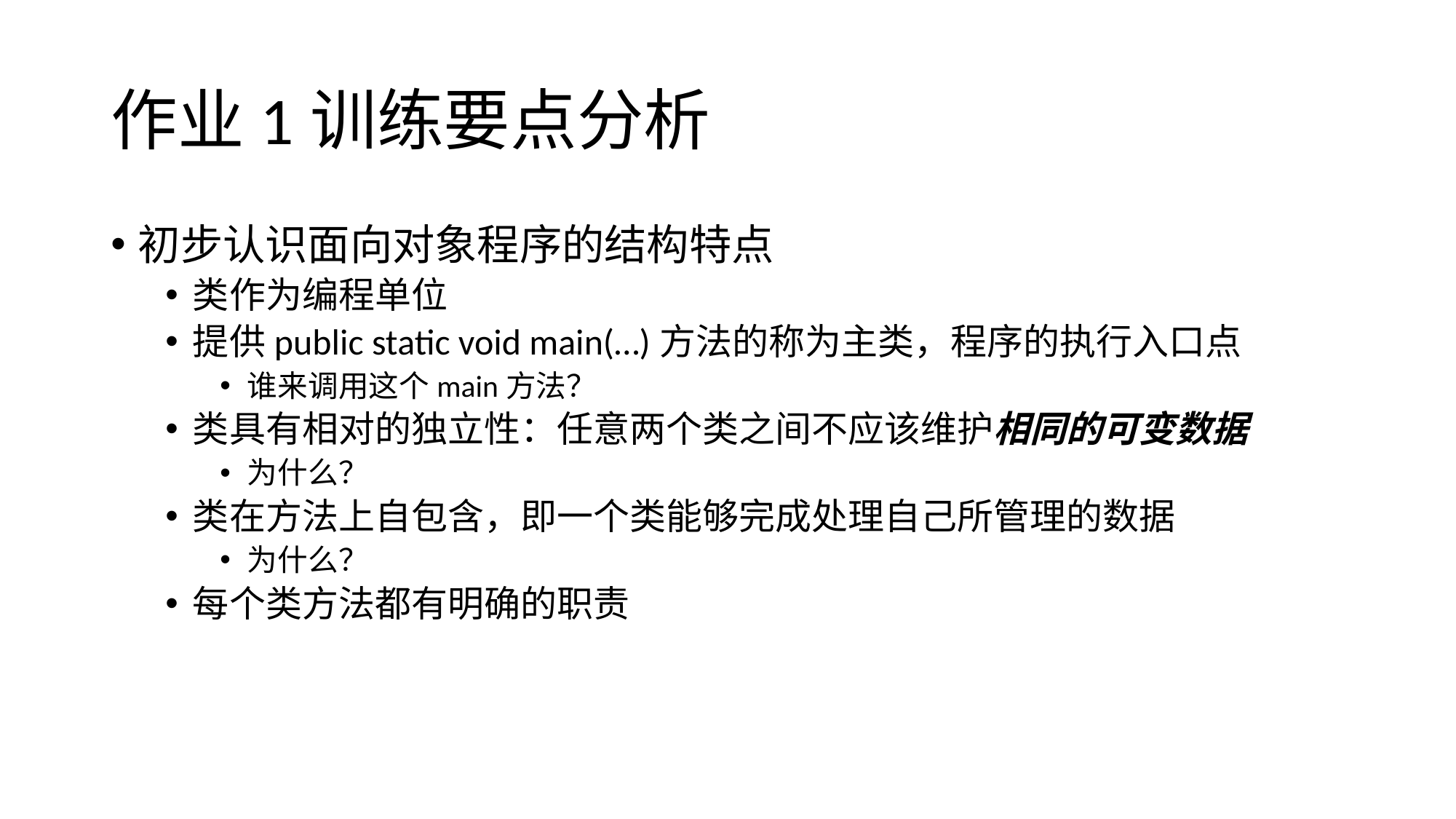

# 作业1训练要点分析
初步认识面向对象程序的结构特点
类作为编程单位
提供public static void main(…)方法的称为主类，程序的执行入口点
谁来调用这个main方法？
类具有相对的独立性：任意两个类之间不应该维护相同的可变数据
为什么？
类在方法上自包含，即一个类能够完成处理自己所管理的数据
为什么？
每个类方法都有明确的职责